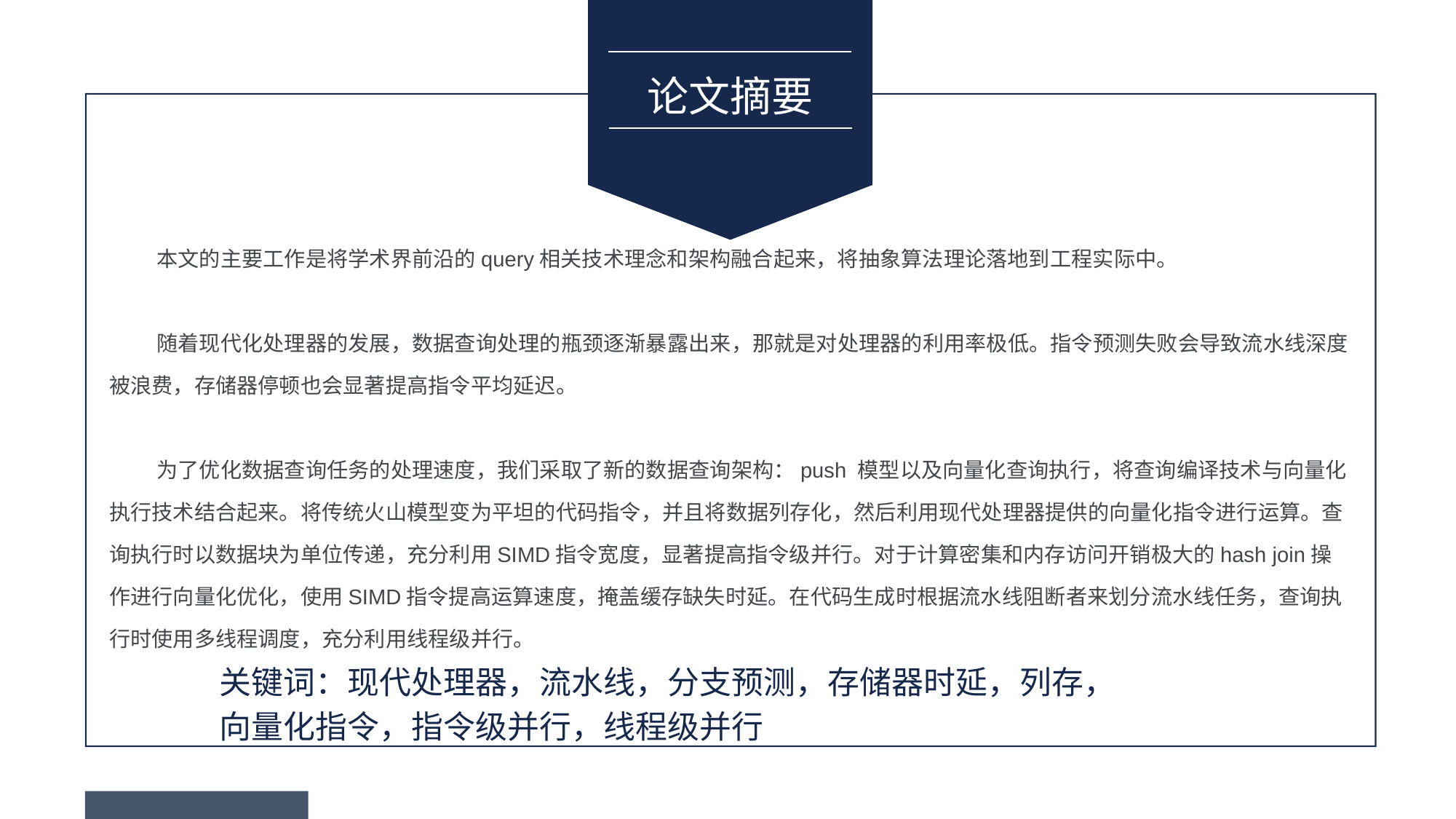

论文摘要

         本文的主要工作是将学术界前沿的query相关技术理念和架构融合起来，将抽象算法理论落地到工程实际中。

         随着现代化处理器的发展，数据查询处理的瓶颈逐渐暴露出来，那就是对处理器的利用率极低。指令预测失败会导致流水线深度被浪费，存储器停顿也会显著提高指令平均延迟。

         为了优化数据查询任务的处理速度，我们采取了新的数据查询架构：push 模型以及向量化查询执行，将查询编译技术与向量化执行技术结合起来。将传统火山模型变为平坦的代码指令，并且将数据列存化，然后利用现代处理器提供的向量化指令进行运算。查询执行时以数据块为单位传递，充分利用SIMD指令宽度，显著提高指令级并行。对于计算密集和内存访问开销极大的hash join操作进行向量化优化，使用SIMD指令提高运算速度，掩盖缓存缺失时延。在代码生成时根据流水线阻断者来划分流水线任务，查询执行时使用多线程调度，充分利用线程级并行。
关键词：现代处理器，流水线，分支预测，存储器时延，列存，向量化指令，指令级并行，线程级并行